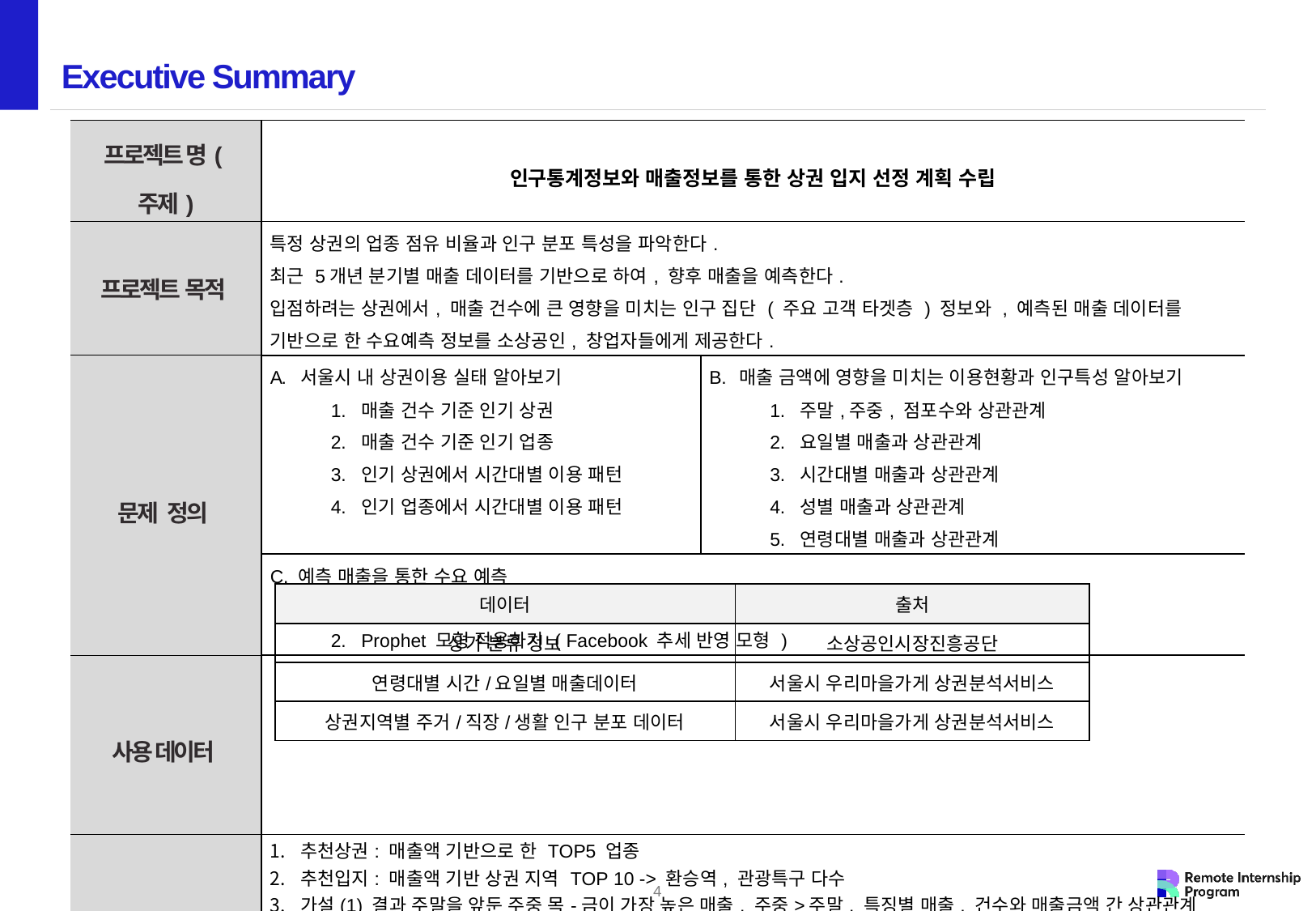

# Executive Summary
| 프로젝트 명(주제) | 인구통계정보와 매출정보를 통한 상권 입지 선정 계획 수립 |  |
| --- | --- | --- |
| 프로젝트 목적 | 특정 상권의 업종 점유 비율과 인구 분포 특성을 파악한다. 최근 5개년 분기별 매출 데이터를 기반으로 하여, 향후 매출을 예측한다. 입점하려는 상권에서, 매출 건수에 큰 영향을 미치는 인구 집단 ( 주요 고객 타겟층 ) 정보와 , 예측된 매출 데이터를 기반으로 한 수요예측 정보를 소상공인, 창업자들에게 제공한다. |  |
| 문제 정의 | 서울시 내 상권이용 실태 알아보기 매출 건수 기준 인기 상권 매출 건수 기준 인기 업종 인기 상권에서 시간대별 이용 패턴 인기 업종에서 시간대별 이용 패턴 | 매출 금액에 영향을 미치는 이용현황과 인구특성 알아보기 주말,주중, 점포수와 상관관계 요일별 매출과 상관관계 시간대별 매출과 상관관계 성별 매출과 상관관계 연령대별 매출과 상관관계 |
|  | C. 예측 매출을 통한 수요 예측 auto\_arima 모형 적용하기 ( 전통적인 시계열 모형 ) Prophet 모형 적용하기 ( Facebook 추세 반영 모형 ) |  |
| 사용 데이터 |  |  |
| 결과 및 활용방안 | 추천상권: 매출액 기반으로 한 TOP5 업종 추천입지: 매출액 기반 상권 지역 TOP 10 -> 환승역, 관광특구 다수 가설(1) 결과 주말을 앞둔 주중 목-금이 가장 높은 매출, 주중>주말. 특징별 매출, 건수와 매출금액 간 상관관계 결과 금>수=월=화=목>토>일 매출 타겟: 가장 높은 매출을 보였고 경제적 여유가 있는 40-50대 위주 향후 매출: 시계열 결과를 통해 매출 증가 추세 확인. |  |
| 데이터 | 출처 |
| --- | --- |
| 상가 분류 정보 | 소상공인시장진흥공단 |
| 연령대별 시간/요일별 매출데이터 | 서울시 우리마을가게 상권분석서비스 |
| 상권지역별 주거/직장/생활 인구 분포 데이터 | 서울시 우리마을가게 상권분석서비스 |